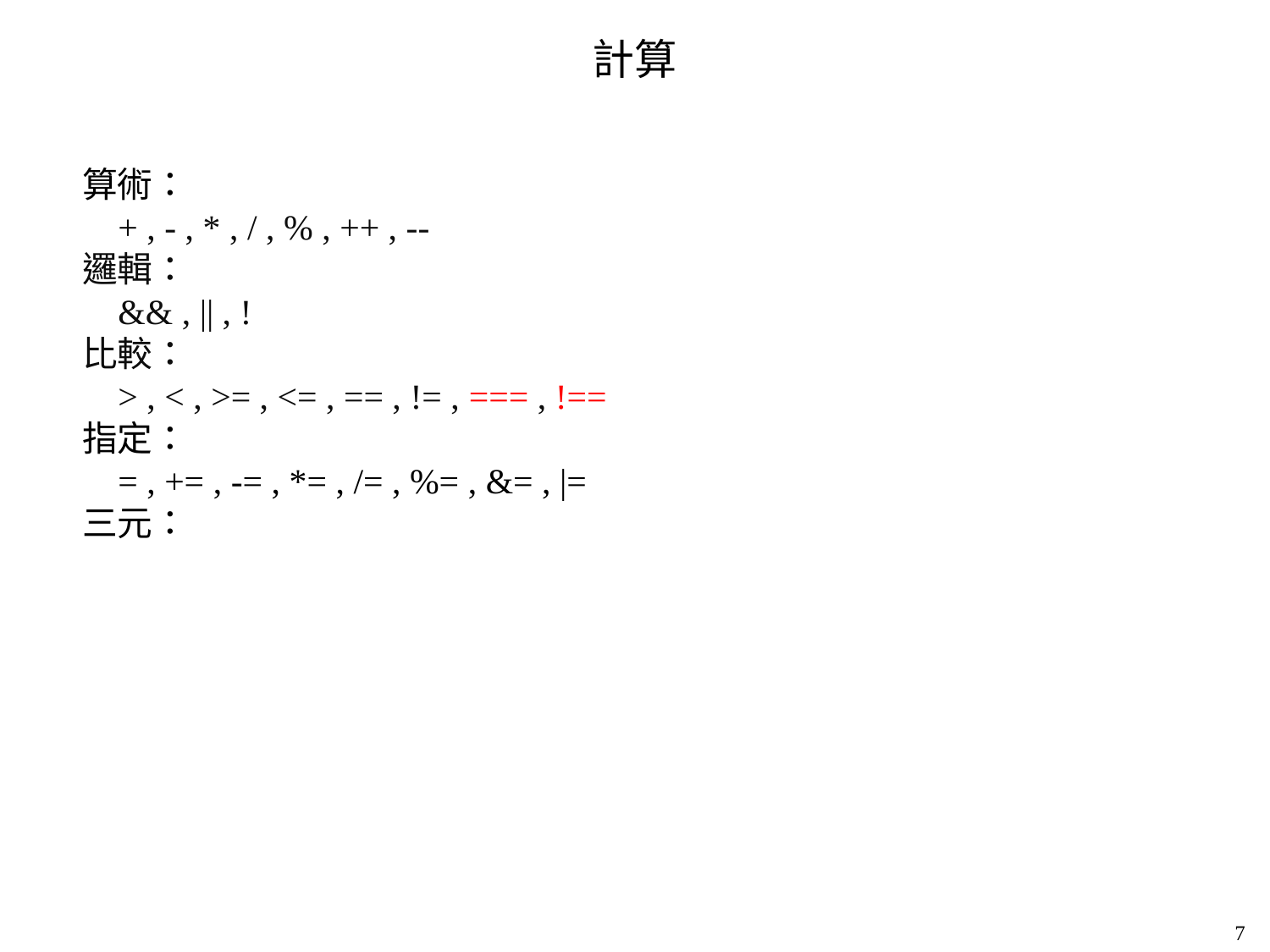

計算
算術：
    + , - , * , / , % , ++ , --
邏輯：
    && , || , !
比較：
    > , < , >= , <= , == , != , === , !==
指定：
    = , += , -= , *= , /= , %= , &= , |=
三元：

7